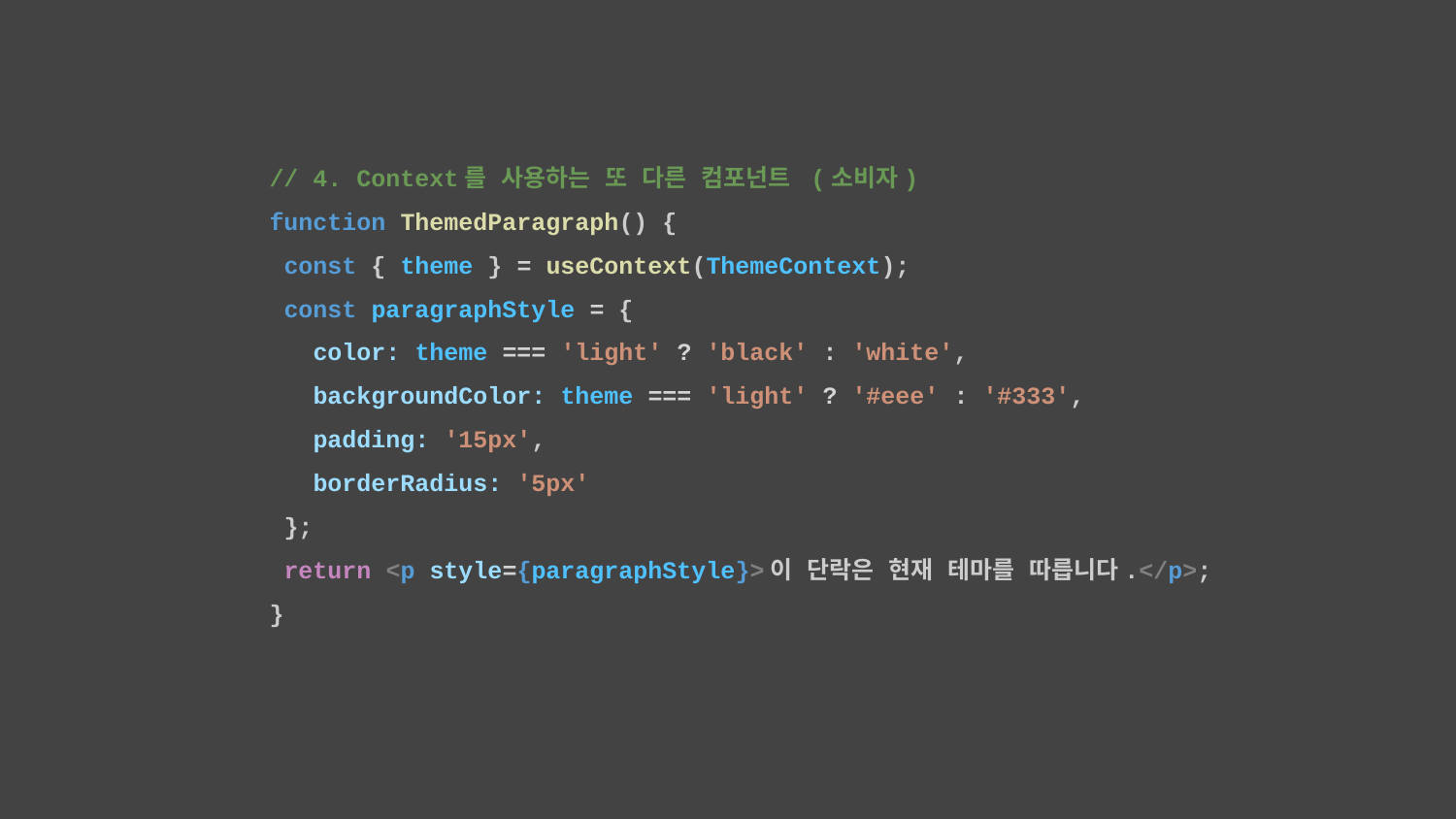

// 4. Context를 사용하는 또 다른 컴포넌트 (소비자)
function ThemedParagraph() {
 const { theme } = useContext(ThemeContext);
 const paragraphStyle = {
   color: theme === 'light' ? 'black' : 'white',
   backgroundColor: theme === 'light' ? '#eee' : '#333',
   padding: '15px',
   borderRadius: '5px'
 };
 return <p style={paragraphStyle}>이 단락은 현재 테마를 따릅니다.</p>;
}